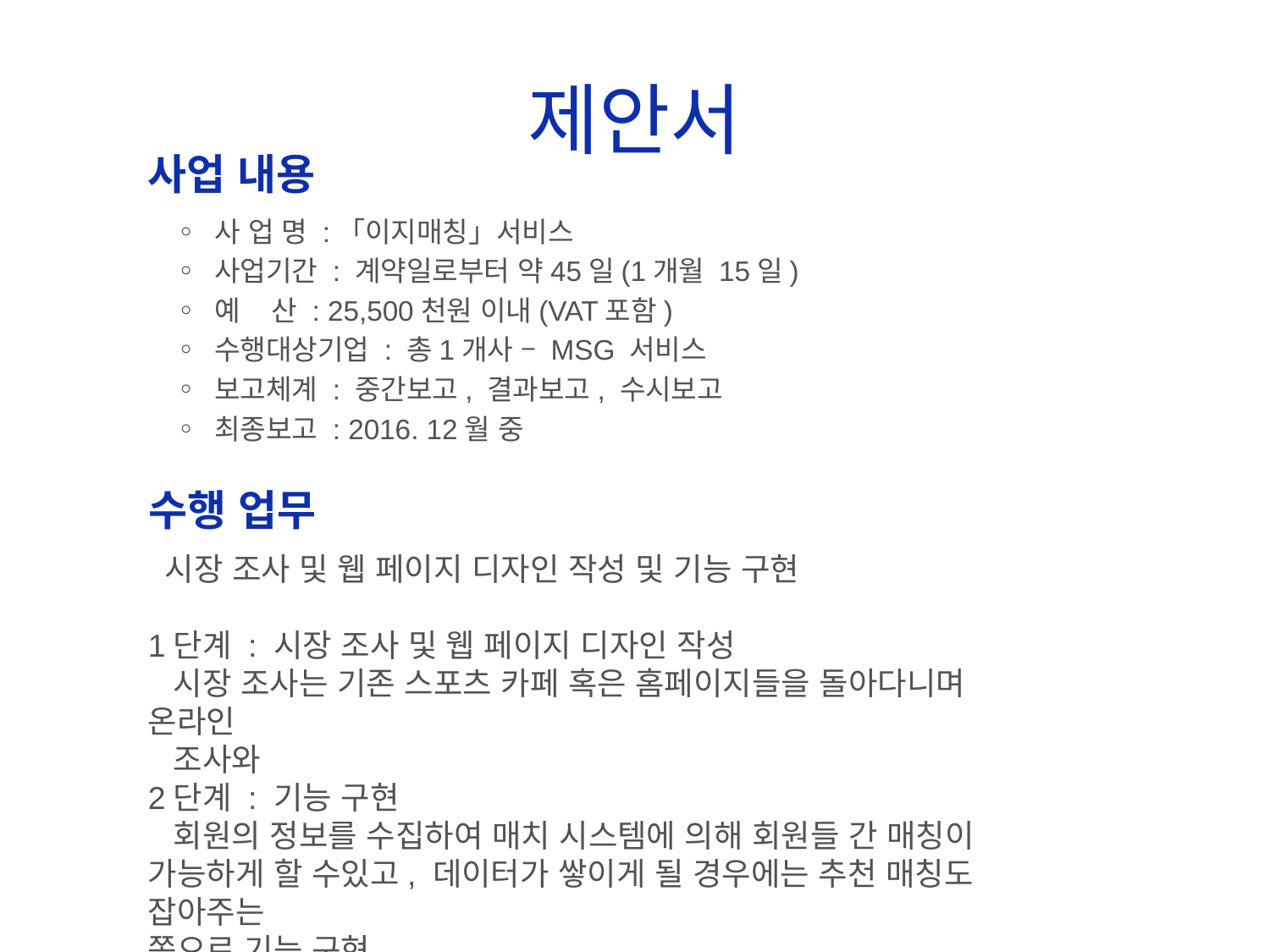

# 제안서
사업 내용
   ◦ 사 업 명 :「이지매칭」서비스
   ◦ 사업기간 : 계약일로부터 약45일(1개월 15일)
   ◦ 예    산 : 25,500천원 이내(VAT포함)
   ◦ 수행대상기업 : 총1개사 – MSG 서비스
   ◦ 보고체계 : 중간보고, 결과보고, 수시보고
   ◦ 최종보고 : 2016. 12월 중
수행 업무
 시장 조사 및 웹 페이지 디자인 작성 및 기능 구현

1단계 : 시장 조사 및 웹 페이지 디자인 작성
  시장 조사는 기존 스포츠 카페 혹은 홈페이지들을 돌아다니며 온라인
  조사와
2단계 : 기능 구현
  회원의 정보를 수집하여 매치 시스템에 의해 회원들 간 매칭이 가능하게 할 수있고, 데이터가 쌓이게 될 경우에는 추천 매칭도 잡아주는
쪽으로 기능 구현